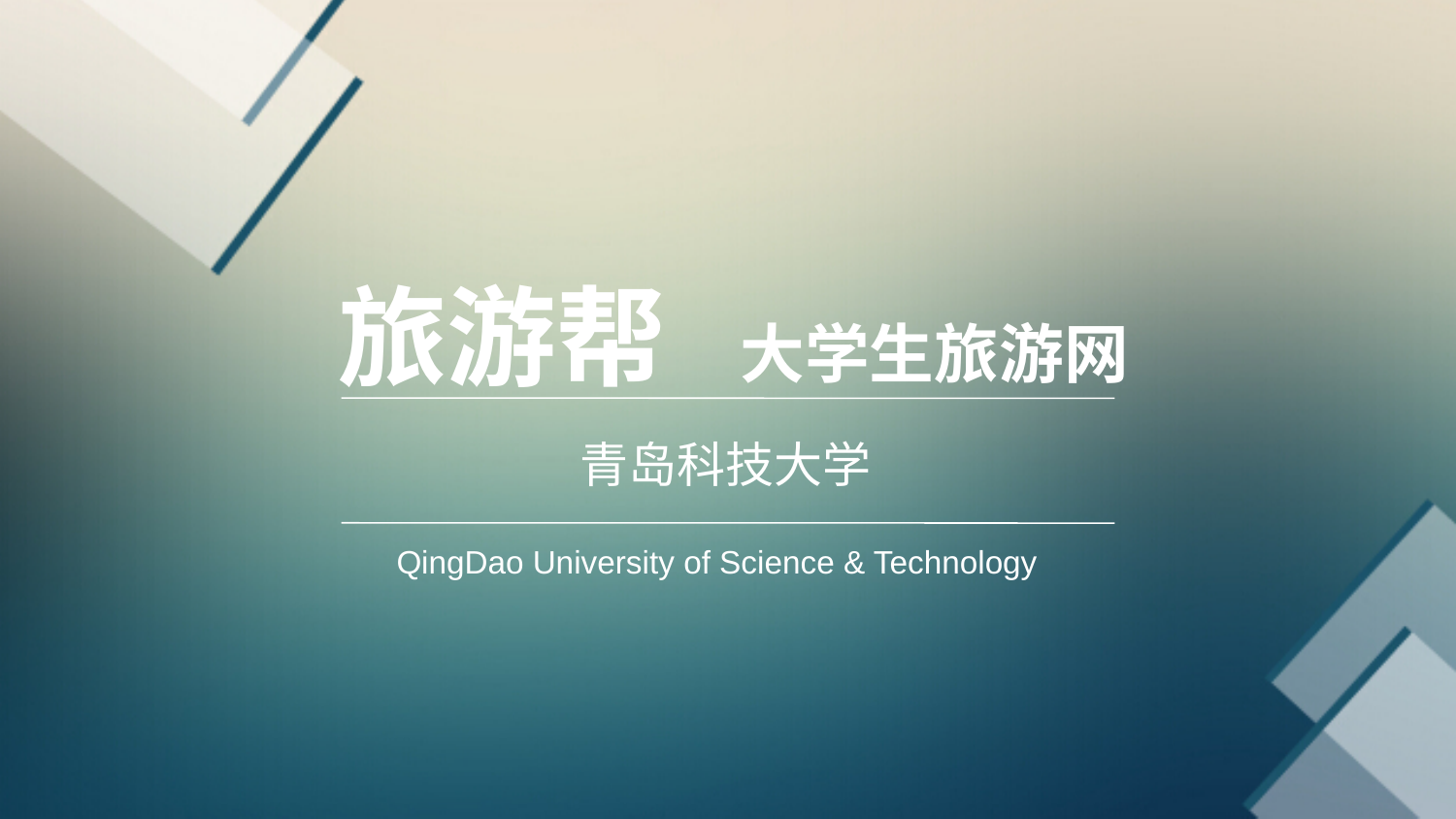

旅游帮   大学生旅游网
青岛科技大学
QingDao University of Science & Technology